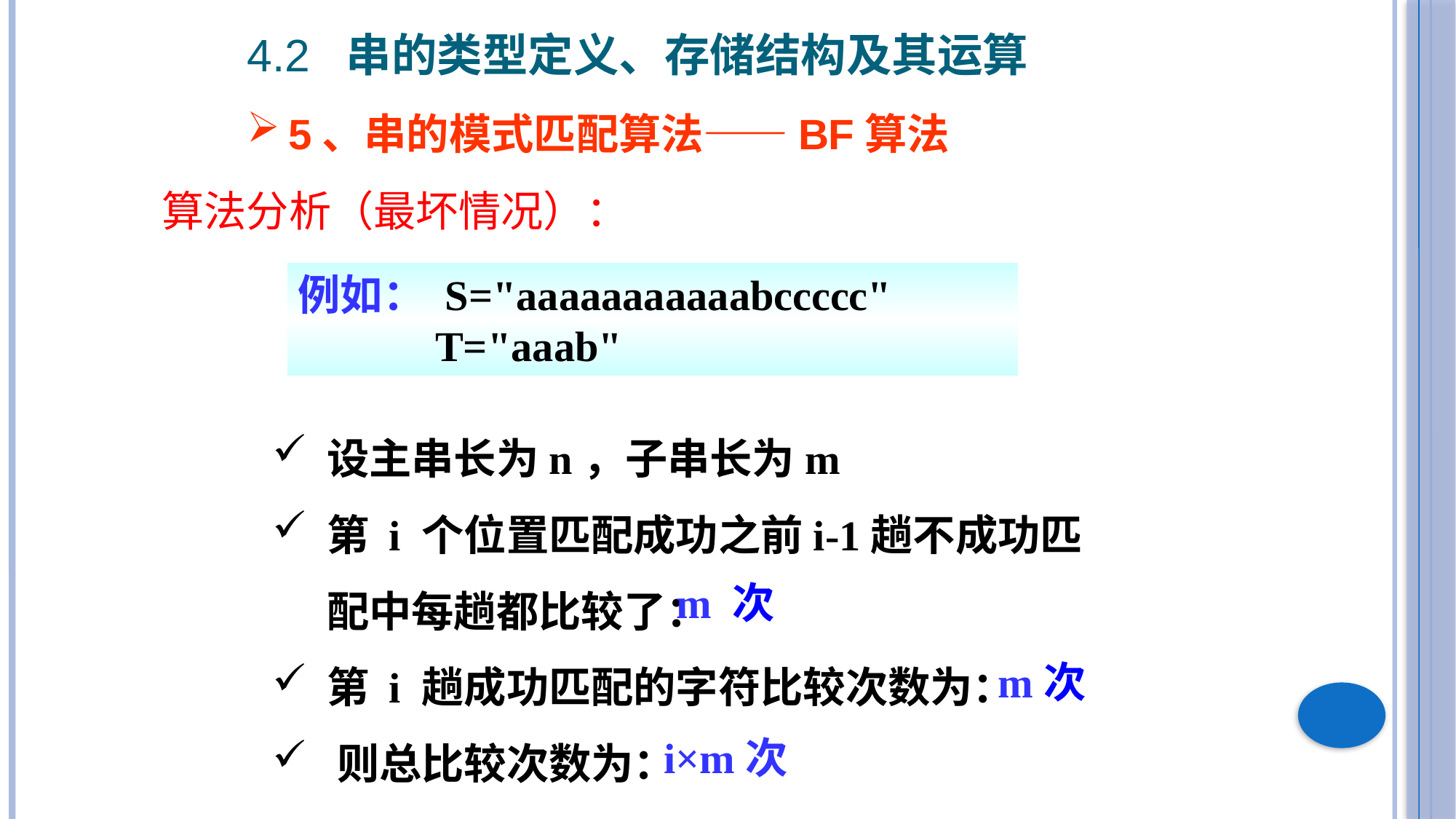

4.2  串的类型定义、存储结构及其运算
5、串的模式匹配算法——BF算法

算法分析（最坏情况）：
例如： S="aaaaaaaaaaabccccc"
             T="aaab"
设主串长为n，子串长为m
第 i 个位置匹配成功之前i-1趟不成功匹配中每趟都比较了：
第 i 趟成功匹配的字符比较次数为：
  则总比较次数为：
m 次
m次
i×m次